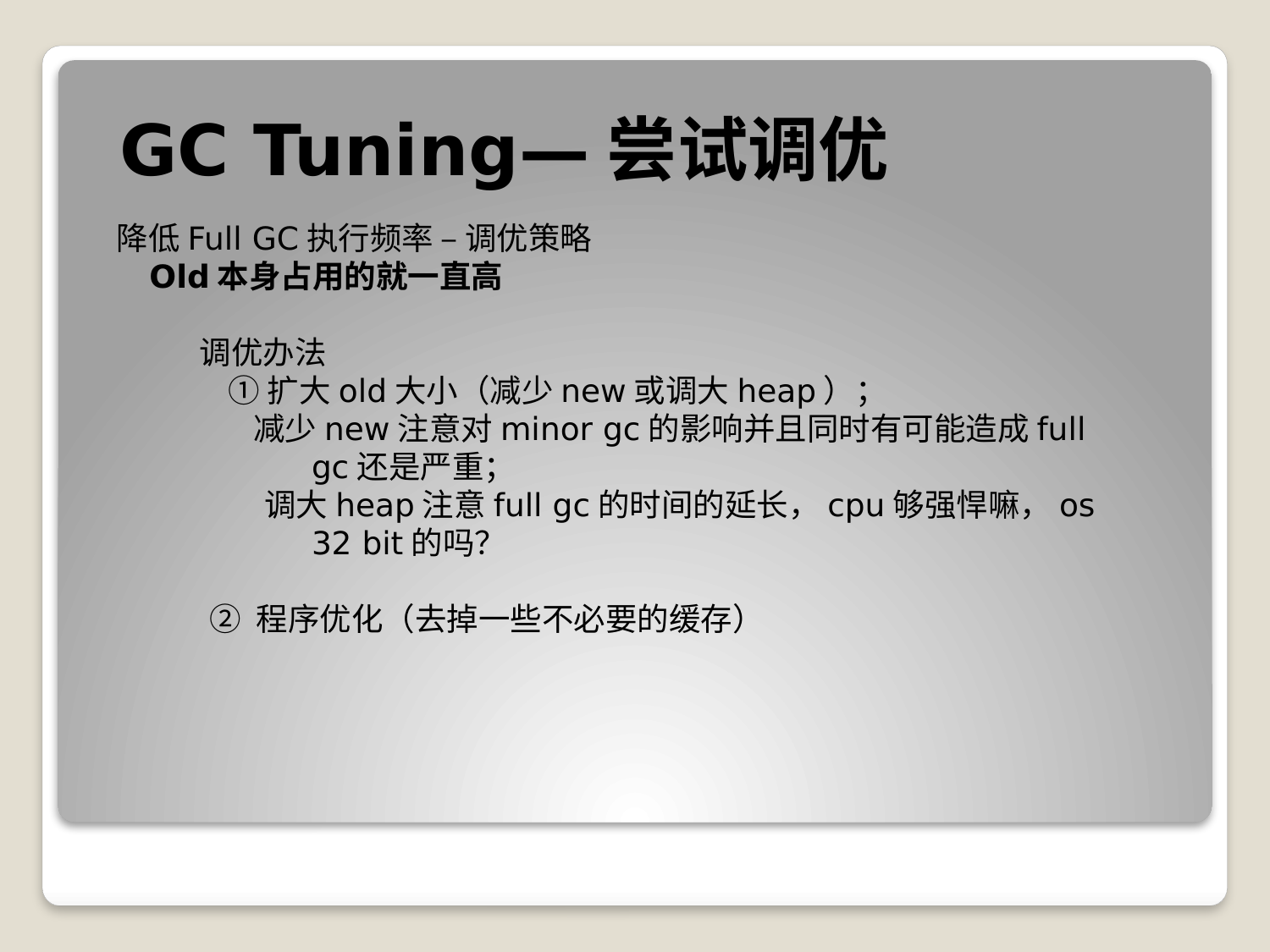

GC Tuning—尝试调优
 降低Full GC执行频率 – 调优策略
Old本身占用的就一直高
       调优办法
           ① 扩大old大小（减少new或调大heap）；
                    减少new注意对minor gc的影响并且同时有可能造成full
                gc还是严重；
                调大heap注意full gc的时间的延长，cpu够强悍嘛，os
                32 bit的吗？
               ② 程序优化（去掉一些不必要的缓存）